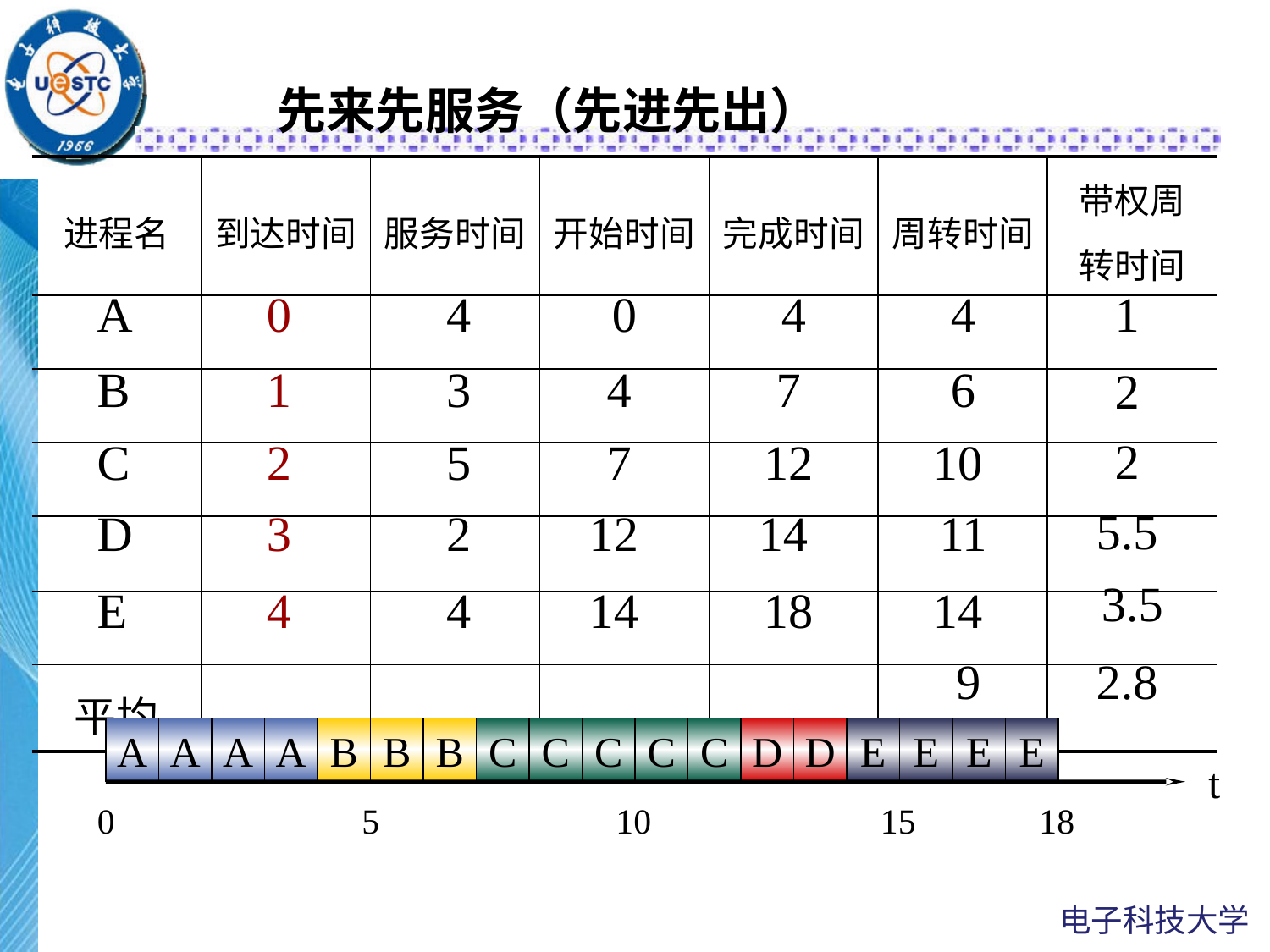

先来先服务（先进先出）
| 进程名 | 到达时间 | 服务时间 | 开始时间 | 完成时间 | 周转时间 | 带权周 转时间 |
| --- | --- | --- | --- | --- | --- | --- |
|  |  |  |  |  |  |  |
|  |  |  |  |  |  |  |
|  |  |  |  |  |  |  |
|  |  |  |  |  |  |  |
|  |  |  |  |  |  |  |
| 平均 |  |  |  |  |  |  |
A
0
4
0
4
4
1
2
2
5.5
3.5
B
1
3
4
7
6
C
2
5
7
12
10
D
3
2
12
14
11
E
4
4
14
18
14
9
2.8
A
A
A
A
B
B
B
C
C
C
C
C
D
D
E
E
E
E
t

0
5
10
15
18